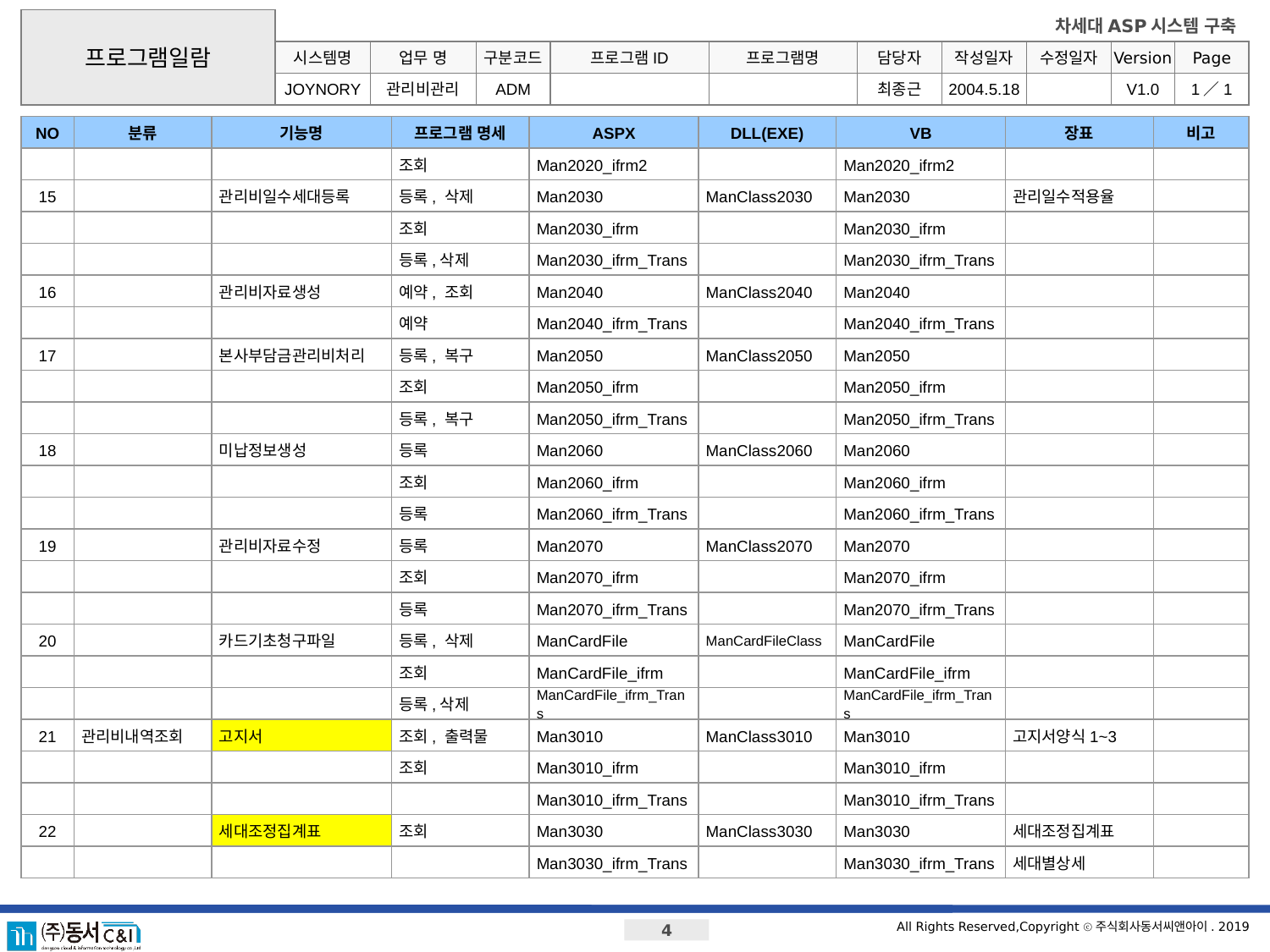

프로그램일람
시스템명
업무 명
구분코드
프로그램ID
프로그램명
JOYNORY
관리비관리
ADM

최종근
2004.5.18

V1.0
1／1
NO
분류
기능명
프로그램 명세
ASPX
DLL(EXE)
VB
장표
비고

조회
Man2020_ifrm2

Man2020_ifrm2

15

관리비일수세대등록
등록, 삭제
Man2030
ManClass2030

Man2030
관리일수적용율

조회
Man2030_ifrm

Man2030_ifrm

등록,삭제
Man2030_ifrm_Trans

Man2030_ifrm_Trans

16

관리비자료생성
예약, 조회
Man2040
ManClass2040

Man2040

예약
Man2040_ifrm_Trans

Man2040_ifrm_Trans

17

본사부담금관리비처리
등록, 복구
Man2050
ManClass2050

Man2050

조회
Man2050_ifrm

Man2050_ifrm

등록, 복구
Man2050_ifrm_Trans

Man2050_ifrm_Trans

18

미납정보생성
등록
Man2060
ManClass2060

Man2060

조회
Man2060_ifrm

Man2060_ifrm

등록
Man2060_ifrm_Trans

Man2060_ifrm_Trans

19

관리비자료수정
등록
Man2070
ManClass2070

Man2070

조회
Man2070_ifrm

Man2070_ifrm

등록
Man2070_ifrm_Trans

Man2070_ifrm_Trans

20

카드기초청구파일
등록, 삭제
ManCardFile
ManCardFileClass

ManCardFile

조회
ManCardFile_ifrm

ManCardFile_ifrm

등록,삭제
ManCardFile_ifrm_Trans

ManCardFile_ifrm_Trans

21
관리비내역조회
고지서
조회, 출력물
Man3010
ManClass3010

Man3010
고지서양식1~3

조회
Man3010_ifrm

Man3010_ifrm

Man3010_ifrm_Trans

Man3010_ifrm_Trans

22

세대조정집계표
조회
Man3030
ManClass3030

Man3030
세대조정집계표

Man3030_ifrm_Trans

Man3030_ifrm_Trans
세대별상세